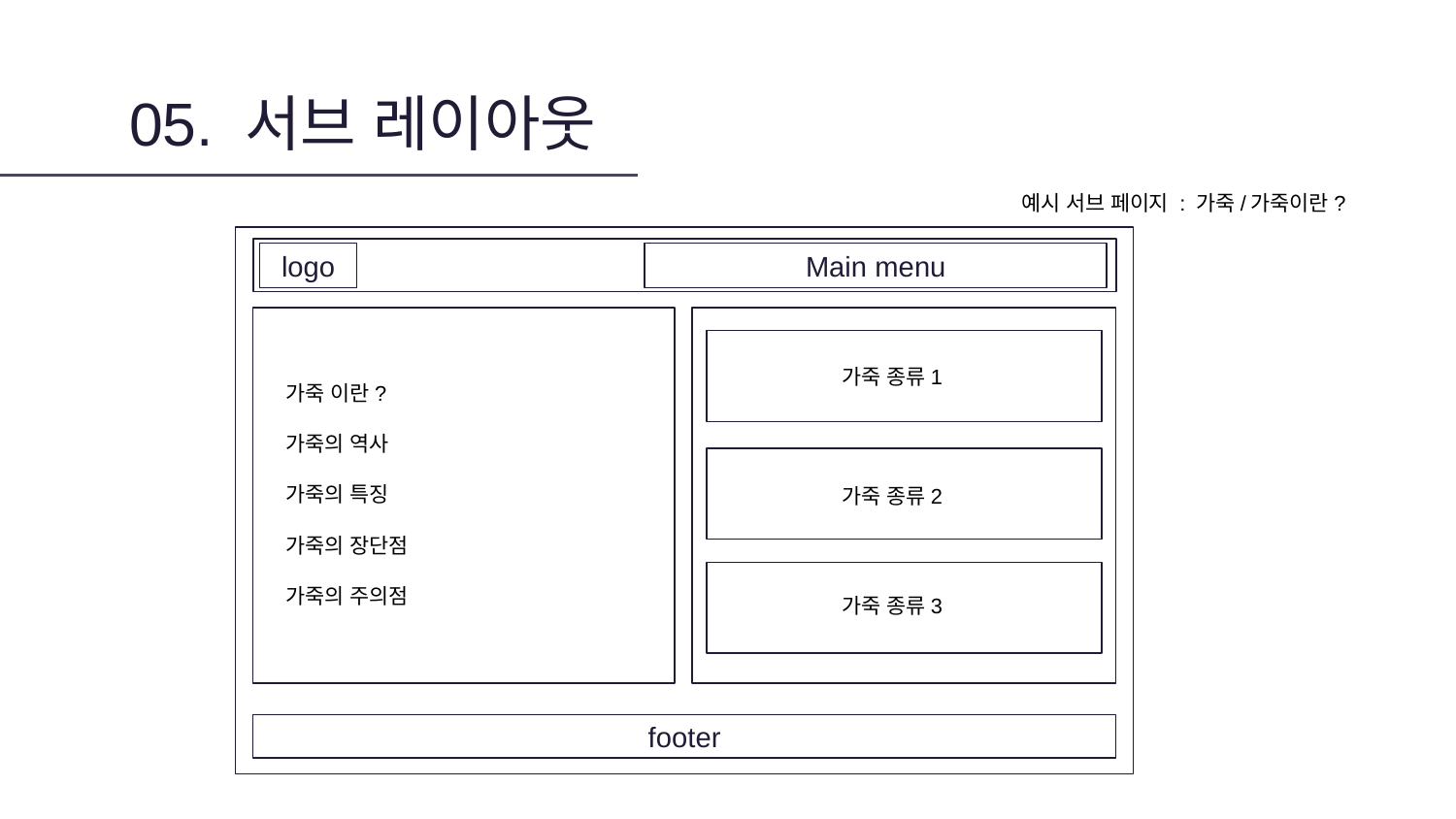

# 05. 서브 레이아웃
예시 서브 페이지 : 가죽/가죽이란?

logo
Main menu

가죽 종류1
가죽 이란?

가죽의 역사

가죽의 특징

가죽의 장단점

가죽의 주의점

가죽 종류2

가죽 종류3
footer